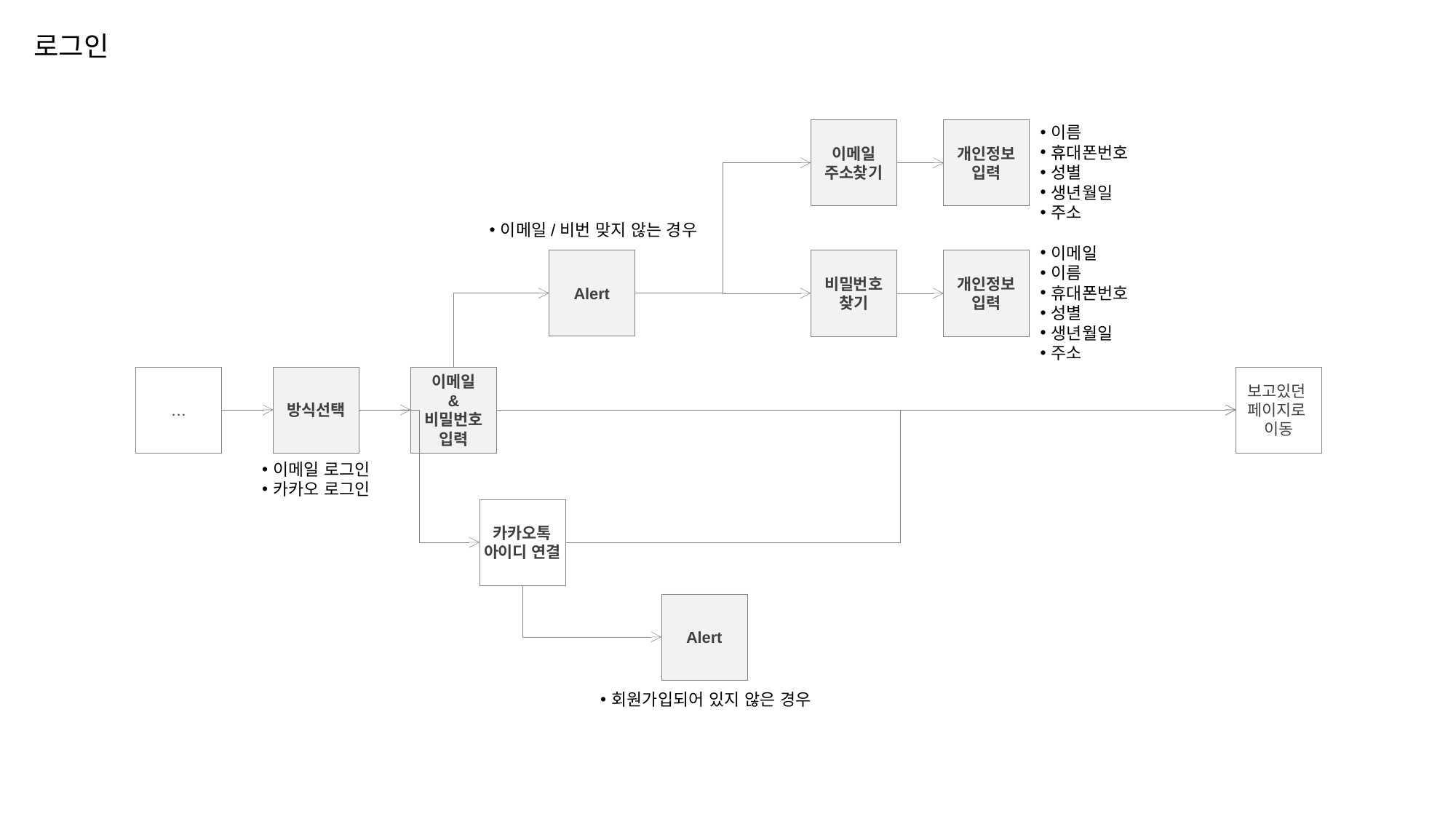

로그인
이름
휴대폰번호
성별
생년월일
주소
이메일
주소찾기
개인정보
입력
이메일/비번 맞지 않는 경우
이메일
이름
휴대폰번호
성별
생년월일
주소
Alert
비밀번호
찾기
개인정보
입력
…
방식선택
이메일
&
비밀번호
입력
보고있던
페이지로
이동
이메일 로그인
카카오 로그인
카카오톡
아이디 연결
Alert
회원가입되어 있지 않은 경우